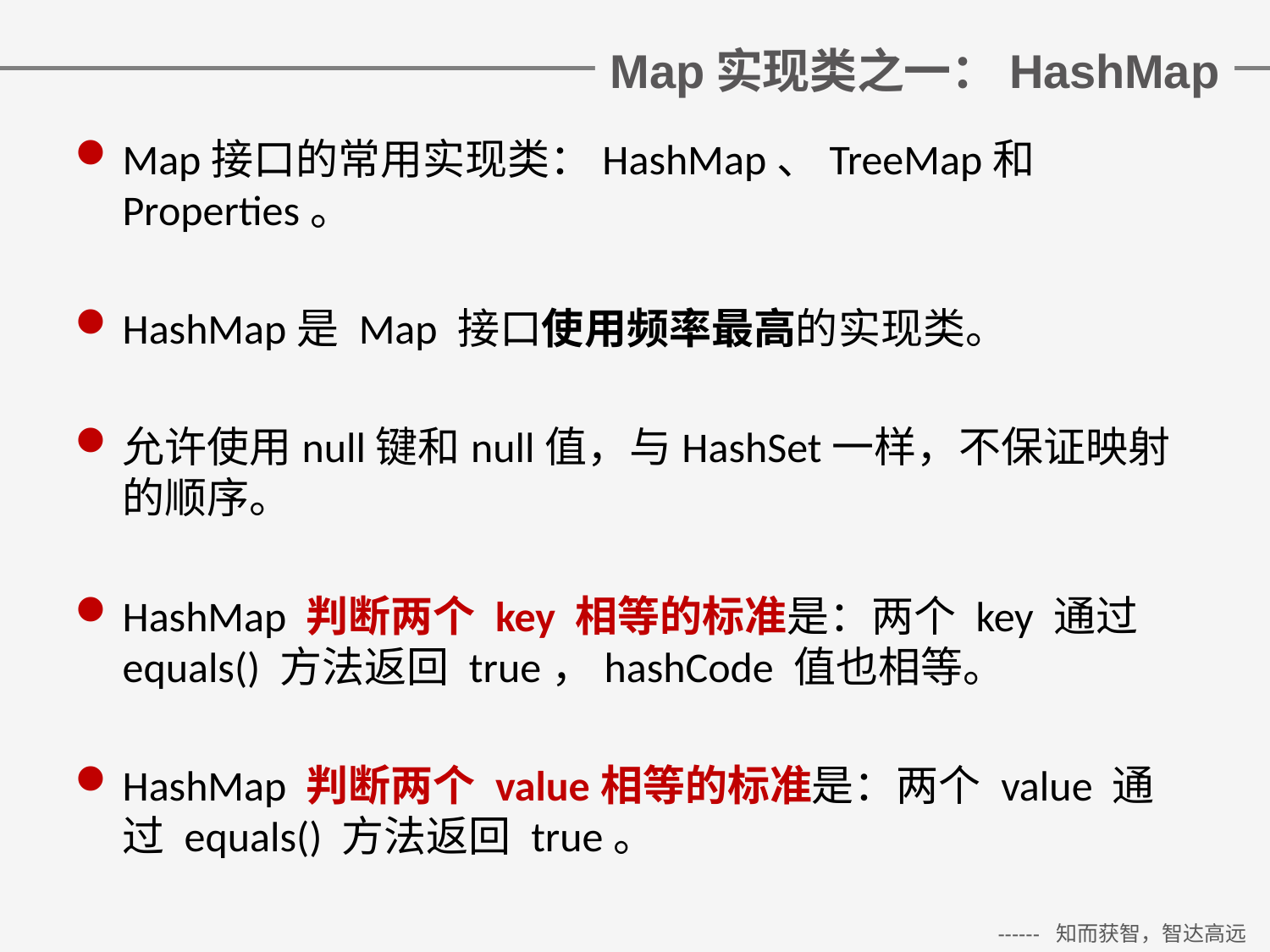

# Map实现类之一：HashMap
Map接口的常用实现类：HashMap、TreeMap和Properties。

HashMap是 Map 接口使用频率最高的实现类。

允许使用null键和null值，与HashSet一样，不保证映射的顺序。

HashMap 判断两个 key 相等的标准是：两个 key 通过 equals() 方法返回 true，hashCode 值也相等。

HashMap 判断两个 value相等的标准是：两个 value 通过 equals() 方法返回 true。